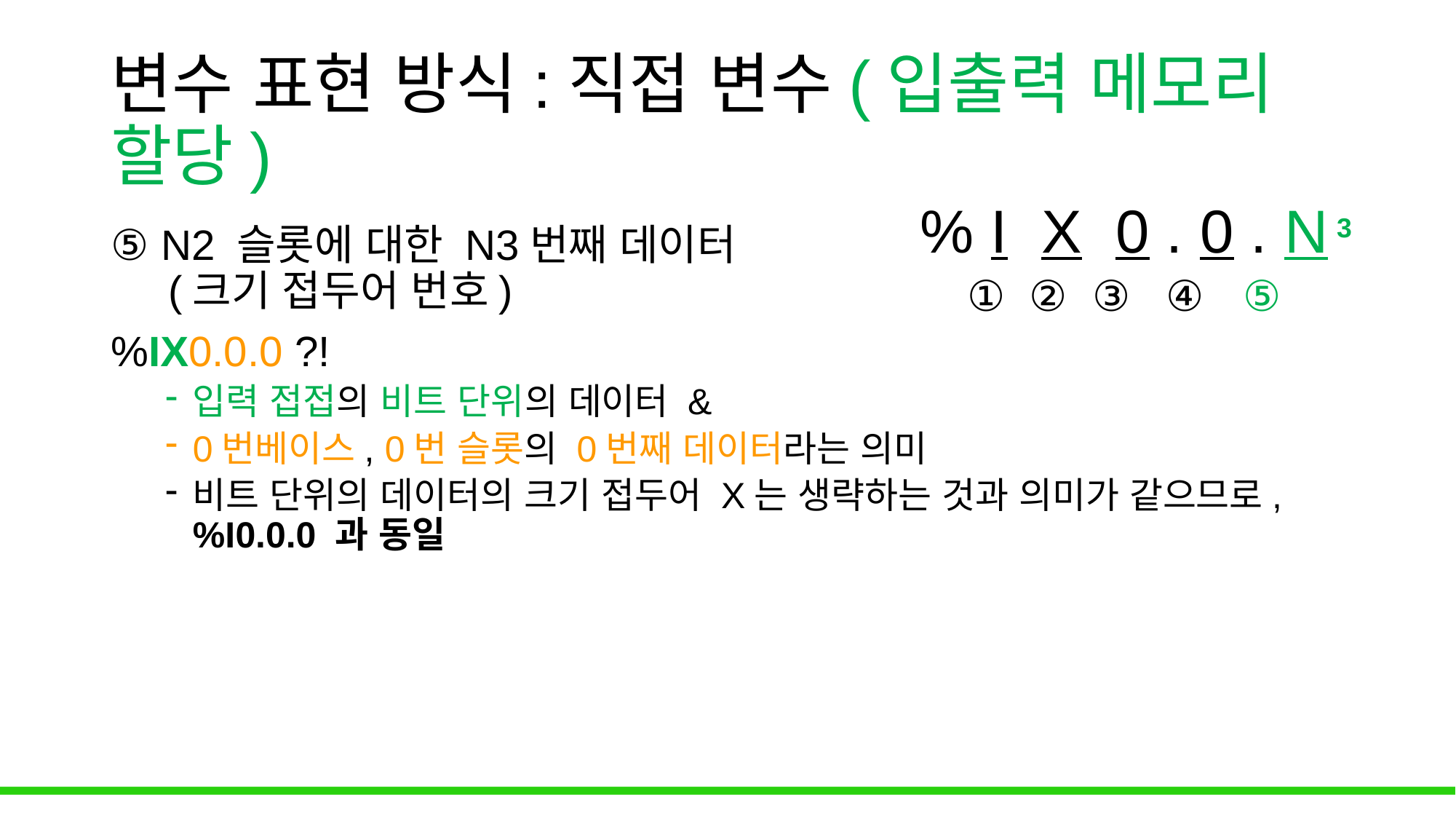

# 변수 표현 방식:직접 변수(입출력 메모리 할당)
% I  X  0 . 0 . N
    ①  ②   ③   ④    ⑤
3
⑤ N2 슬롯에 대한 N3번째 데이터
    (크기 접두어 번호)
%IX0.0.0 ?!
입력 접접의 비트 단위의 데이터 &
0번베이스, 0번 슬롯의 0번째 데이터라는 의미
비트 단위의 데이터의 크기 접두어 X는 생략하는 것과 의미가 같으므로,
%I0.0.0 과 동일